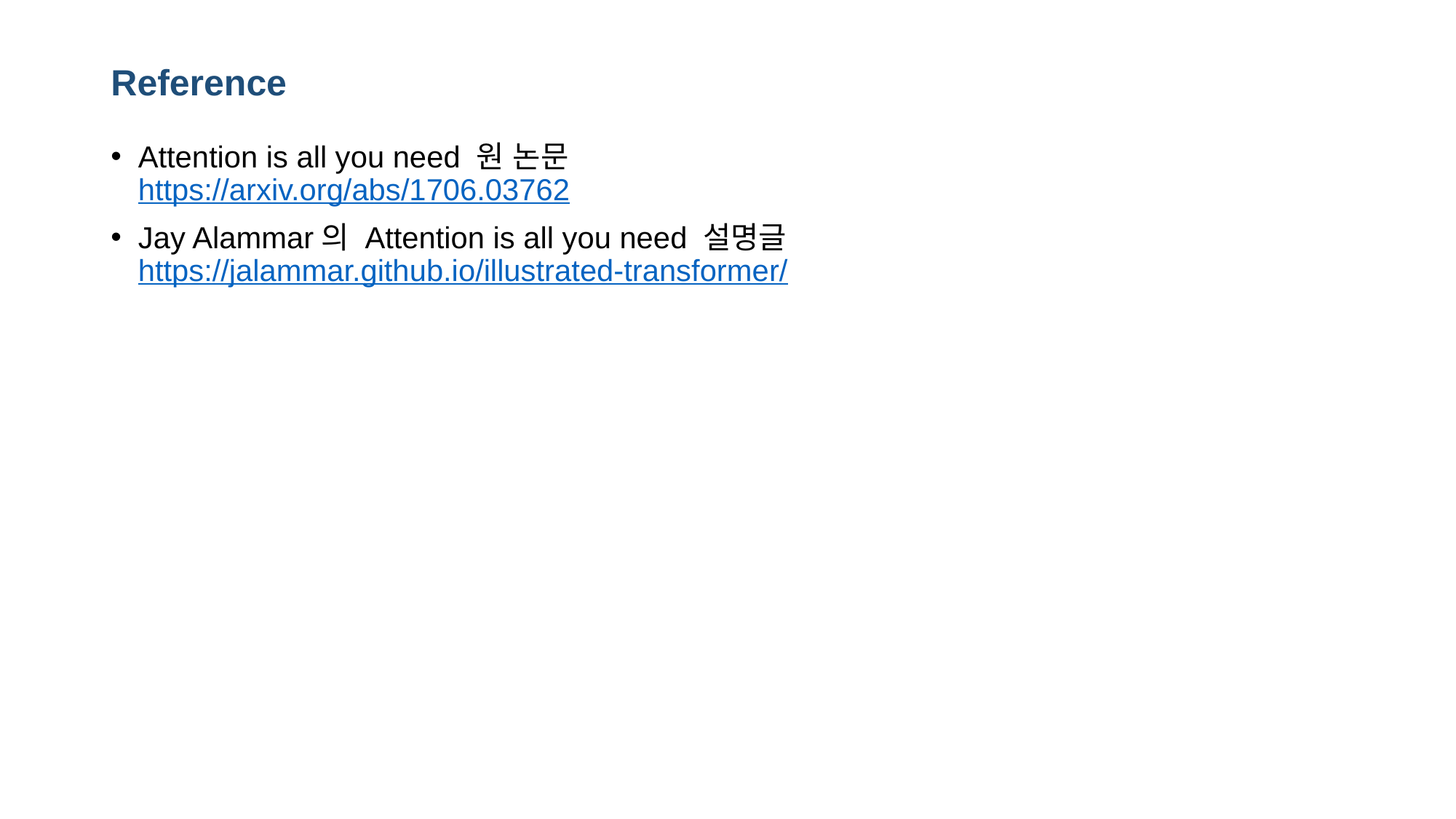

# Reference
Attention is all you need 원 논문
https://arxiv.org/abs/1706.03762
Jay Alammar의 Attention is all you need 설명글
https://jalammar.github.io/illustrated-transformer/